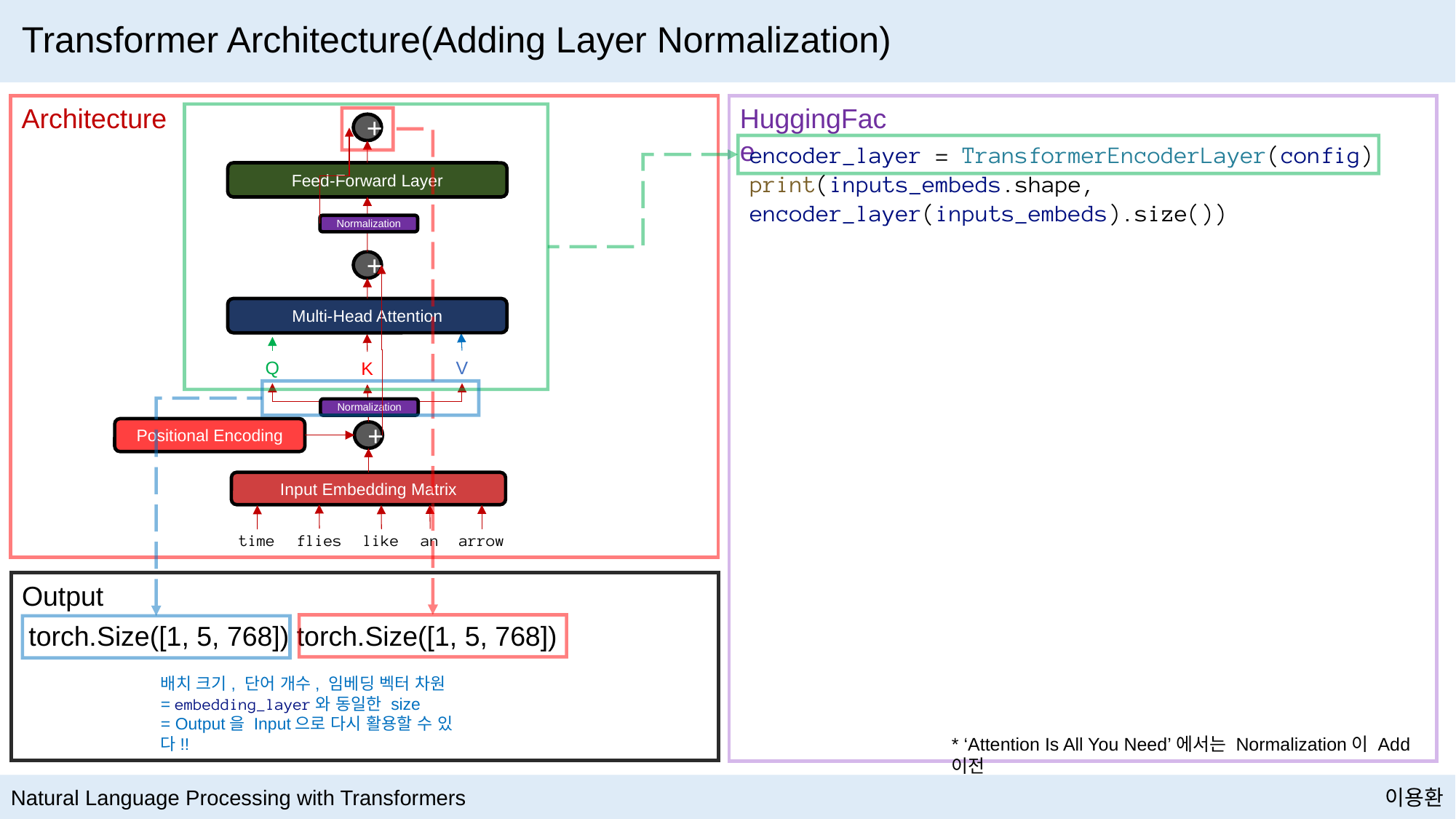

# Transformer Architecture(Adding Layer Normalization)

Architecture
HuggingFace

+
encoder_layer = TransformerEncoderLayer(config)
print(inputs_embeds.shape, encoder_layer(inputs_embeds).size())

Feed-Forward Layer
Normalization
+
Multi-Head Attention
Q
V
K

Normalization
Positional Encoding
+
Input Embedding Matrix
time
flies
like
an
arrow

Output
torch.Size([1, 5, 768]) torch.Size([1, 5, 768])

배치 크기, 단어 개수, 임베딩 벡터 차원
= embedding_layer와 동일한 size
= Output을 Input으로 다시 활용할 수 있다!!
* ‘Attention Is All You Need’에서는 Normalization이 Add 이전